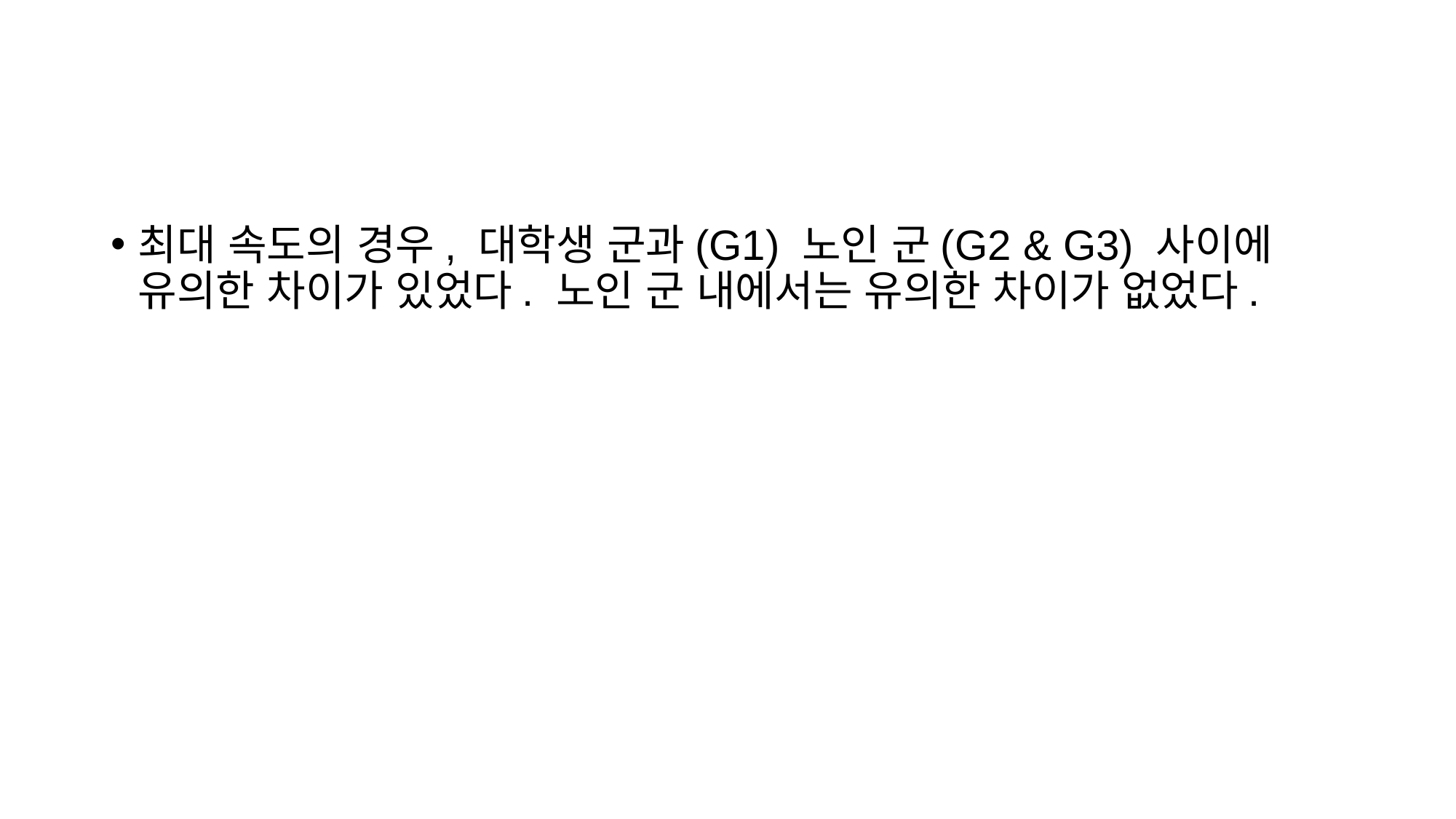

#
최대 속도의 경우, 대학생 군과(G1) 노인 군(G2 & G3) 사이에 유의한 차이가 있었다. 노인 군 내에서는 유의한 차이가 없었다.